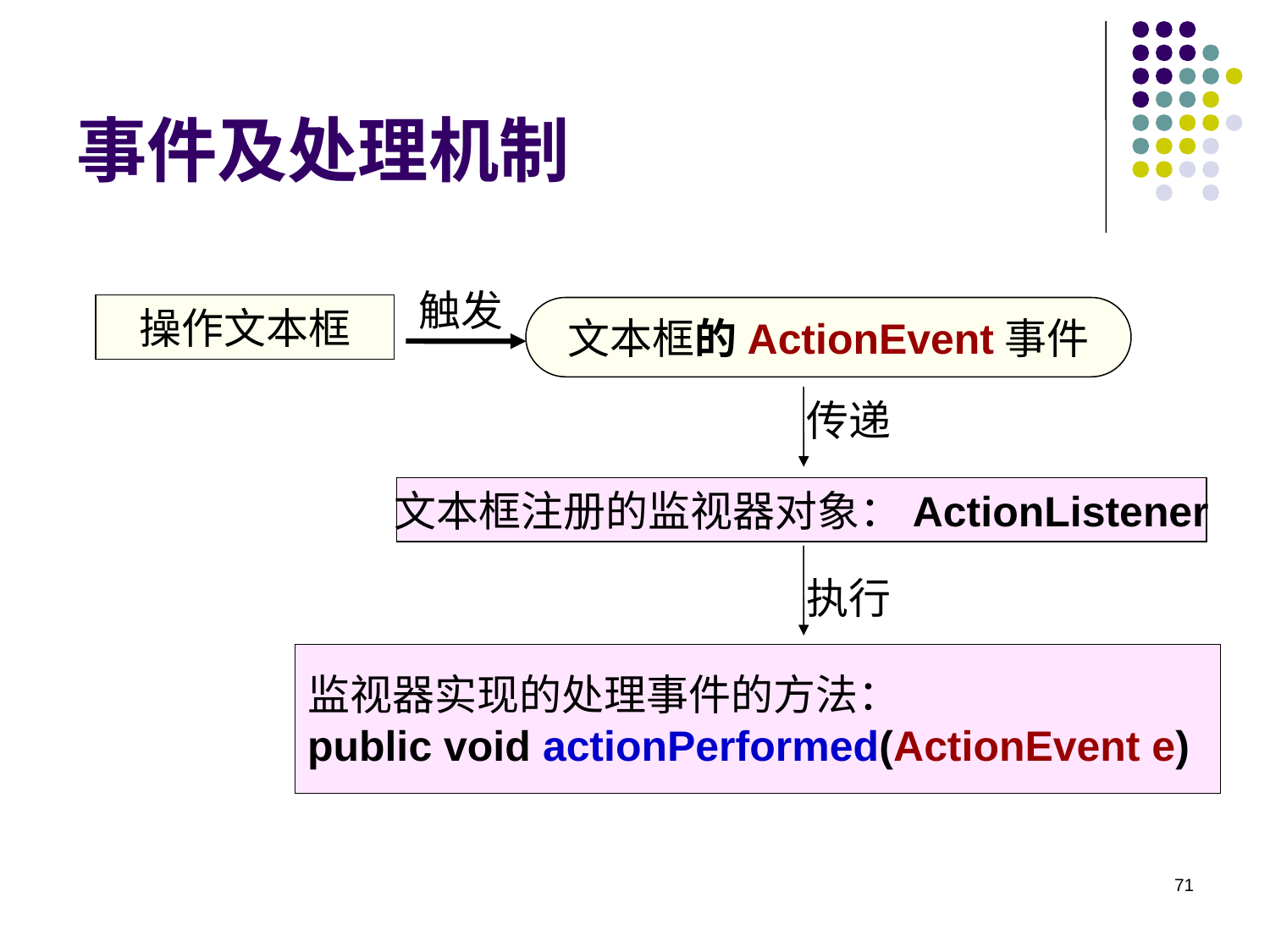

# 事件及处理机制
触发

操作文本框
文本框的ActionEvent事件

传递
文本框注册的监视器对象：ActionListener

执行
监视器实现的处理事件的方法：
public void actionPerformed(ActionEvent e)
71